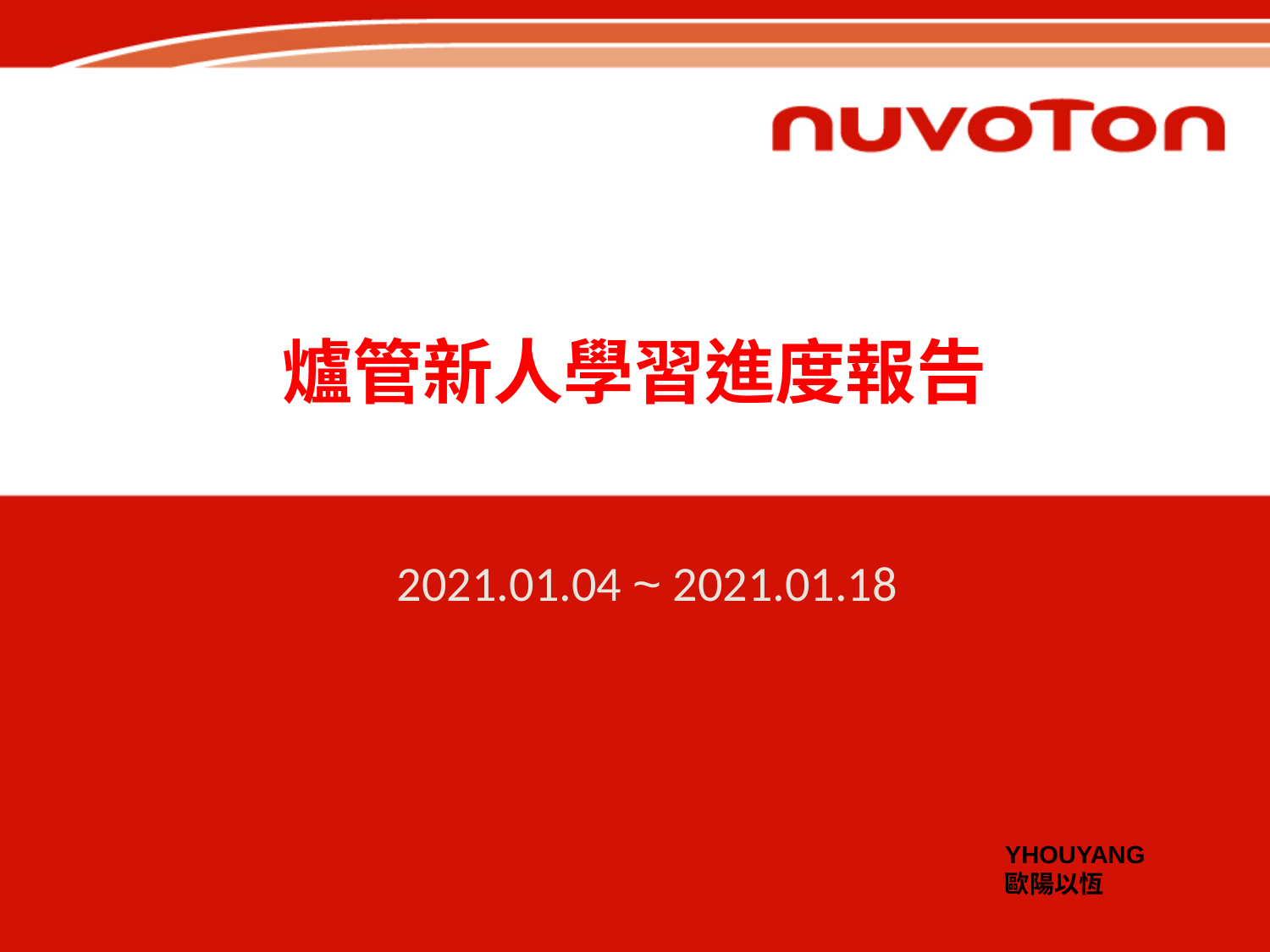

# 爐管新人學習進度報告
2021.01.04 ~ 2021.01.18
YHOUYANG
歐陽以恆